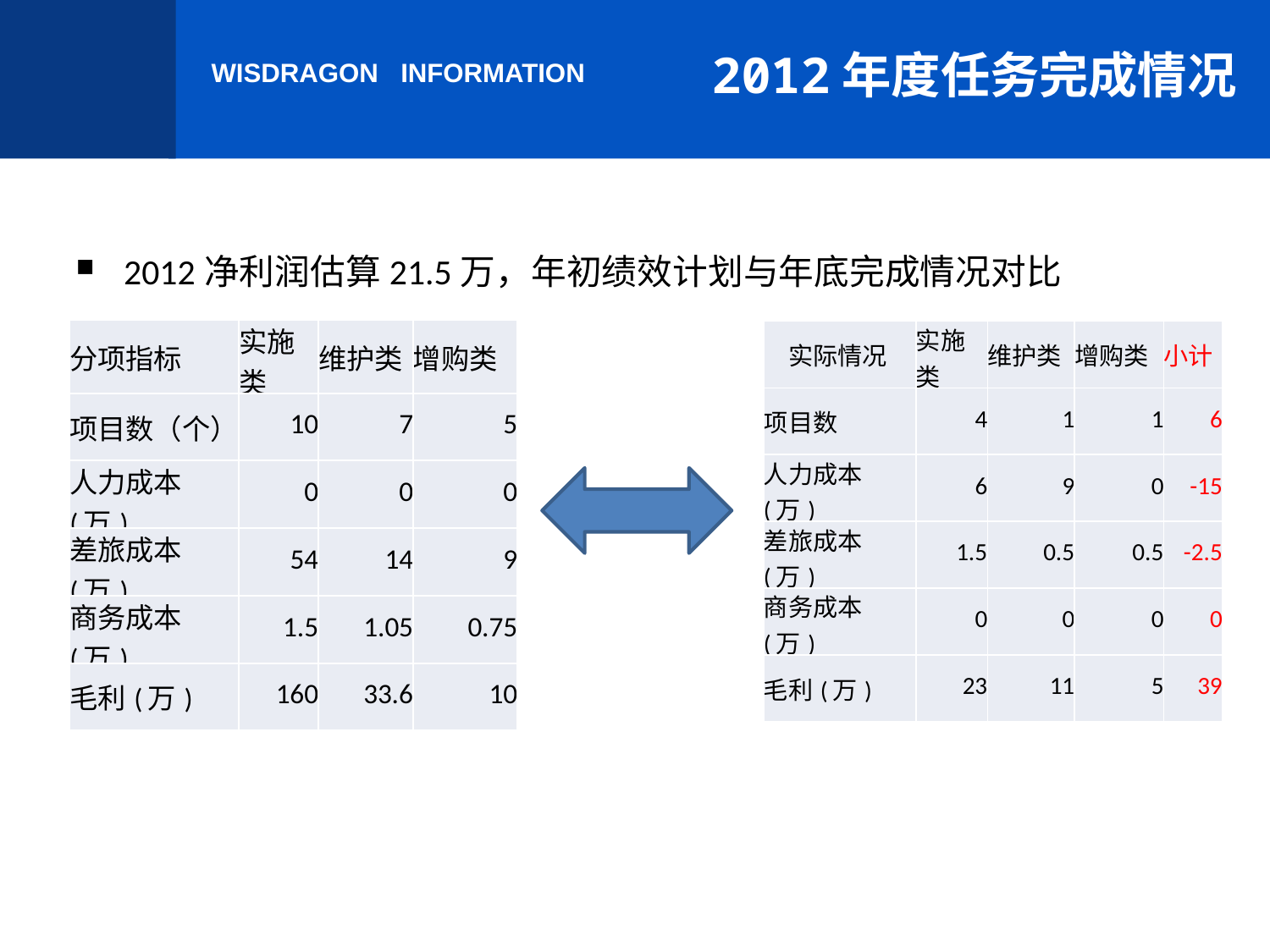

2012年度任务完成情况
2012净利润估算21.5万，年初绩效计划与年底完成情况对比

| 分项指标 | 实施类 | 维护类 | 增购类 |
| --- | --- | --- | --- |
| 项目数（个） | 10 | 7 | 5 |
| 人力成本(万) | 0 | 0 | 0 |
| 差旅成本(万) | 54 | 14 | 9 |
| 商务成本(万) | 1.5 | 1.05 | 0.75 |
| 毛利(万) | 160 | 33.6 | 10 |
| 实际情况 | 实施类 | 维护类 | 增购类 | 小计 |
| --- | --- | --- | --- | --- |
| 项目数 | 4 | 1 | 1 | 6 |
| 人力成本(万) | 6 | 9 | 0 | -15 |
| 差旅成本(万) | 1.5 | 0.5 | 0.5 | -2.5 |
| 商务成本(万) | 0 | 0 | 0 | 0 |
| 毛利(万) | 23 | 11 | 5 | 39 |